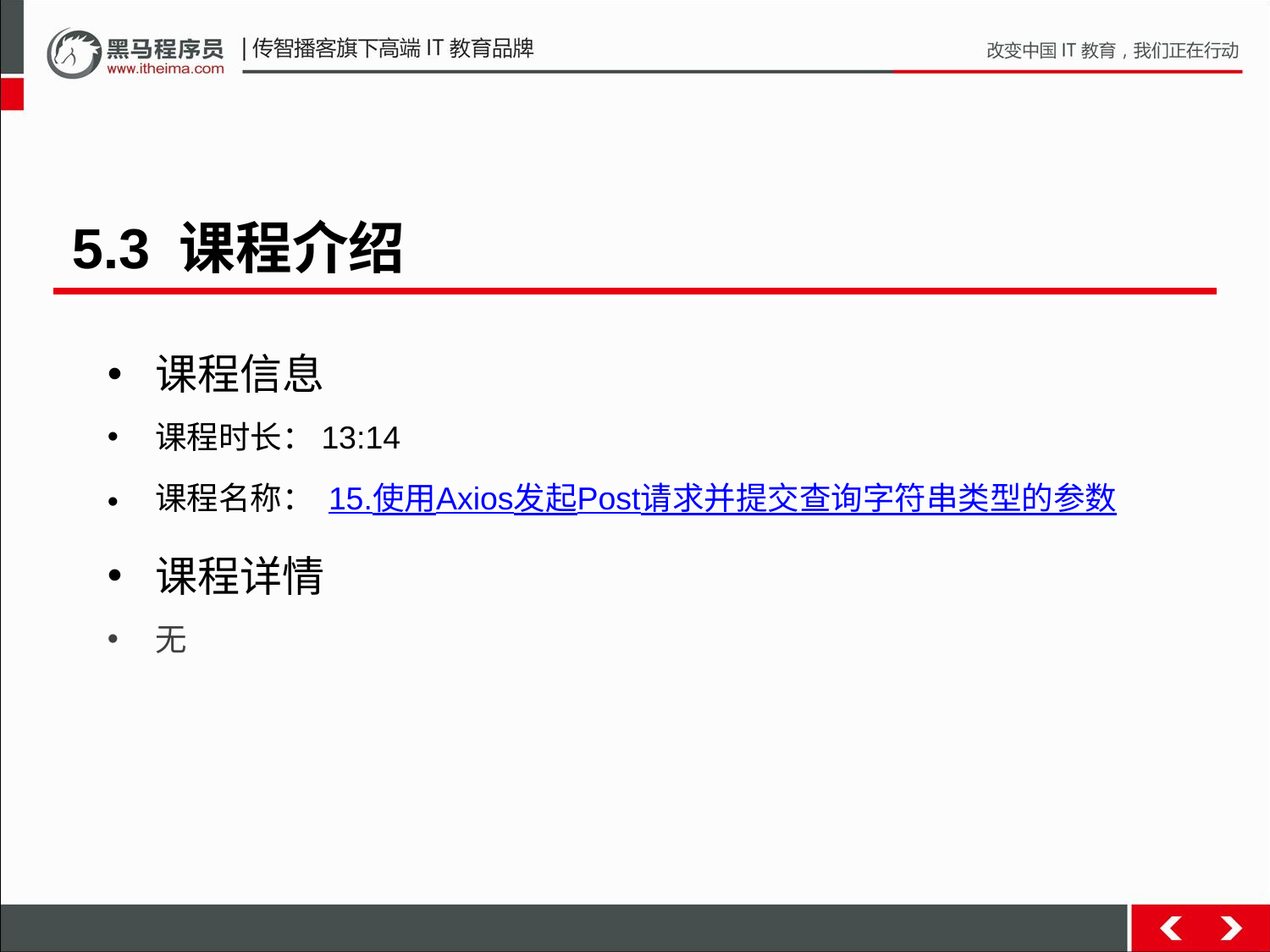

5.3 课程介绍
课程信息
课程时长：13:14
课程名称： 15.使用Axios发起Post请求并提交查询字符串类型的参数
课程详情
无